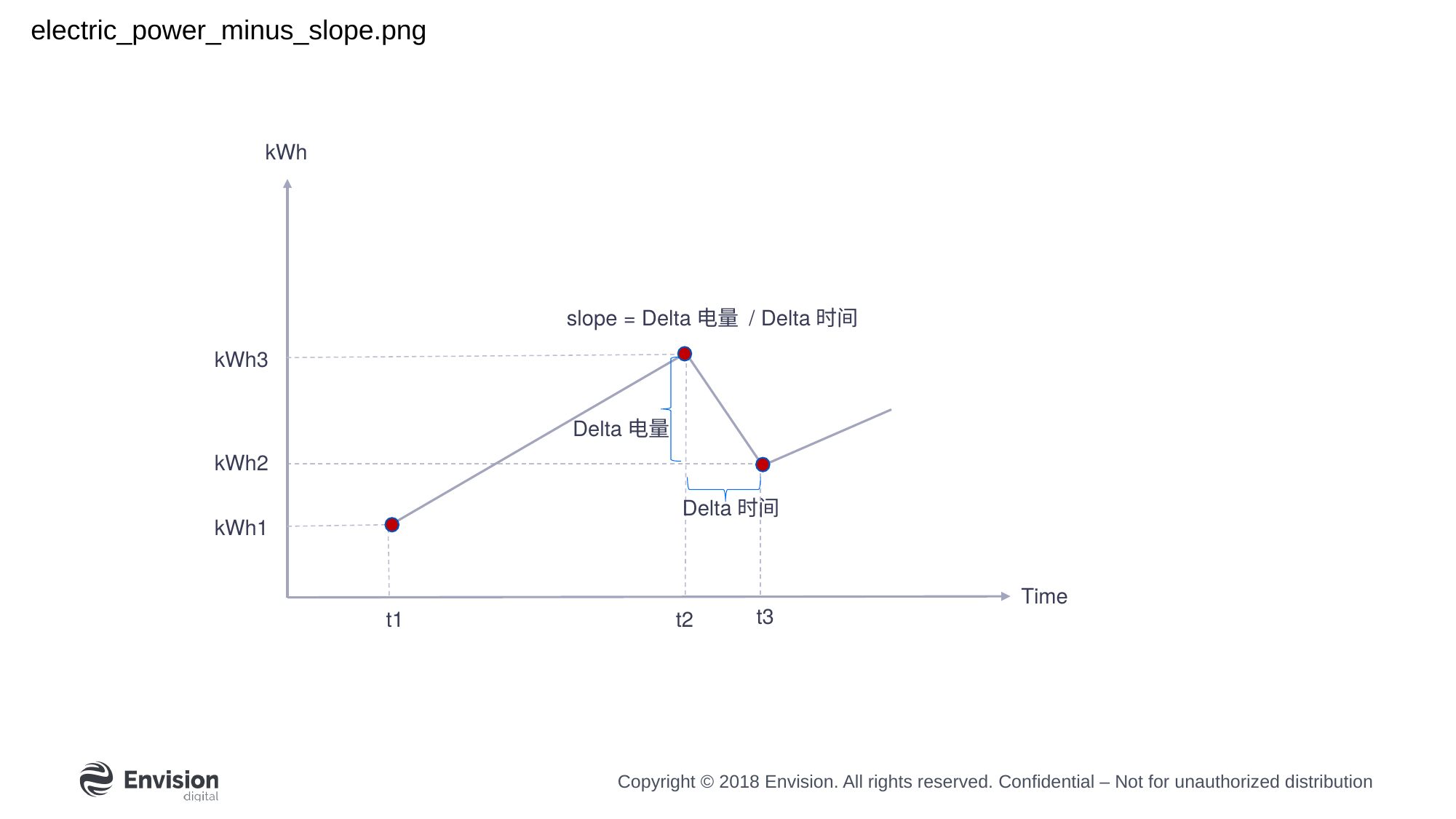

electric_power_minus_slope.png
kWh
slope = Delta电量 / Delta时间
kWh3

Delta电量
kWh2

Delta时间
kWh1

Time
t3
t1
t2